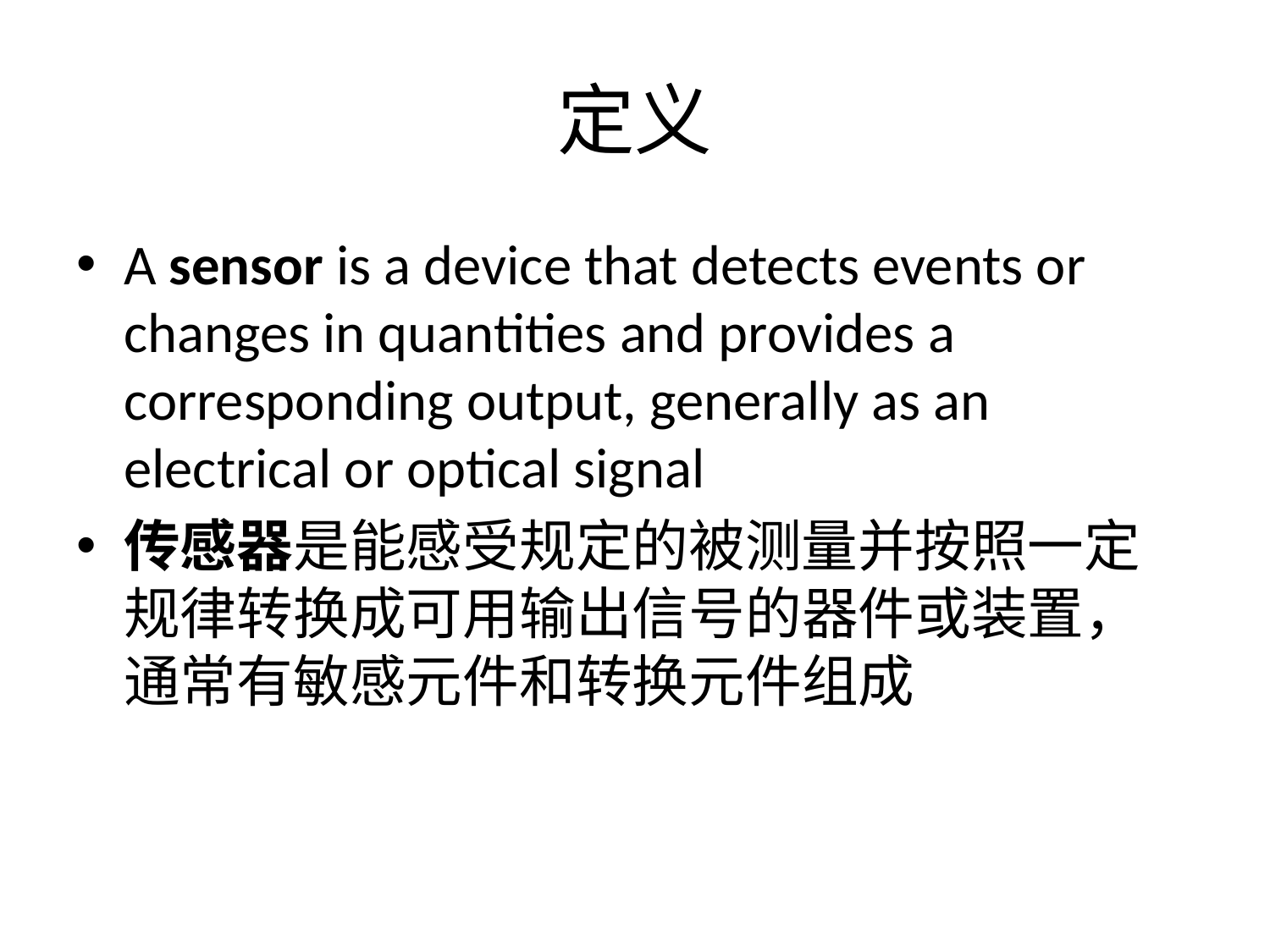

# 定义
A sensor is a device that detects events or changes in quantities and provides a corresponding output, generally as an electrical or optical signal
传感器是能感受规定的被测量并按照一定规律转换成可用输出信号的器件或装置，通常有敏感元件和转换元件组成